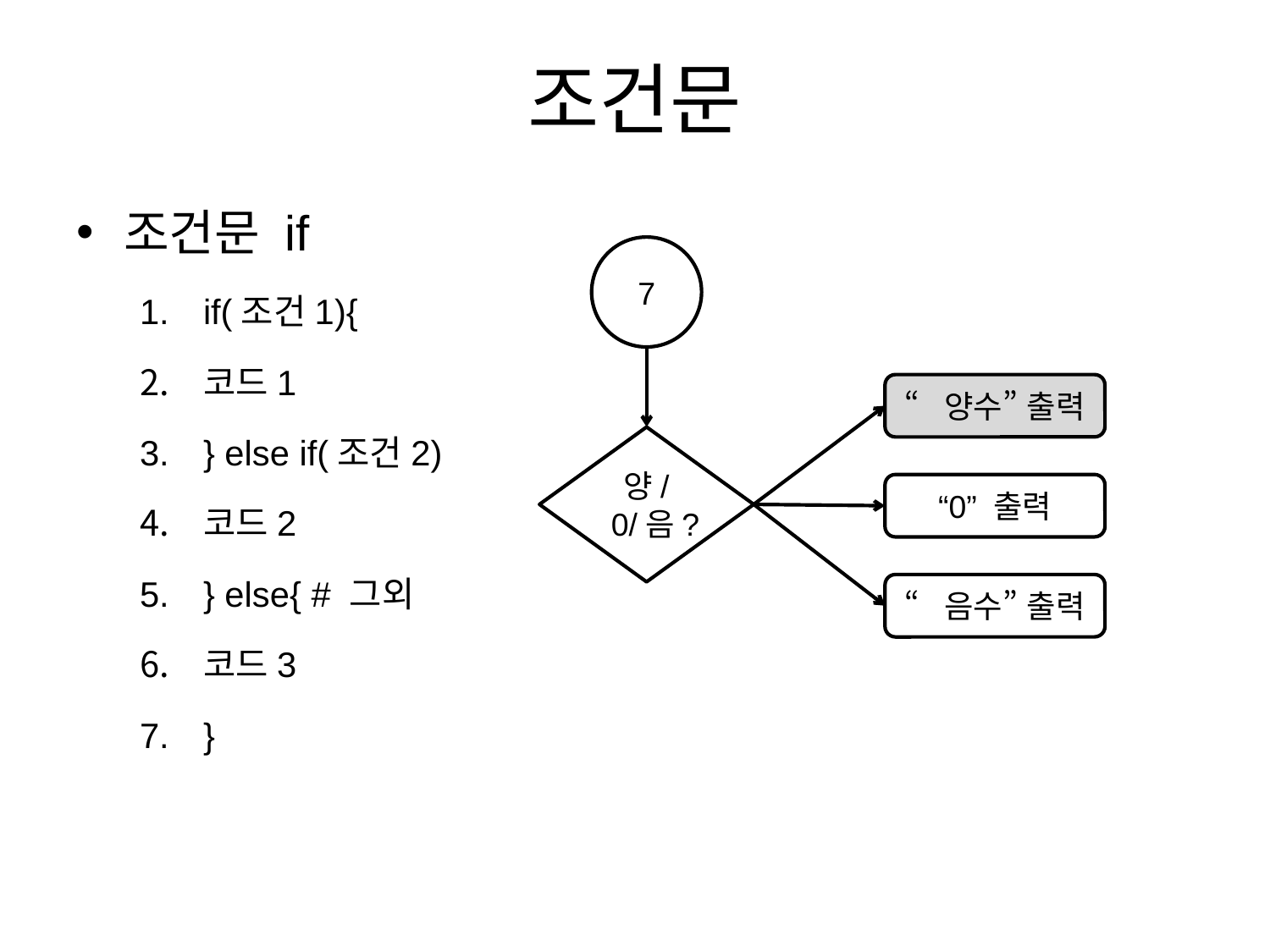

# 조건문
조건문 if
if(조건1){
코드1
} else if(조건2)
코드2
} else{ # 그외
코드3
}
7
“양수” 출력
양/0/음?
“0” 출력
“음수” 출력